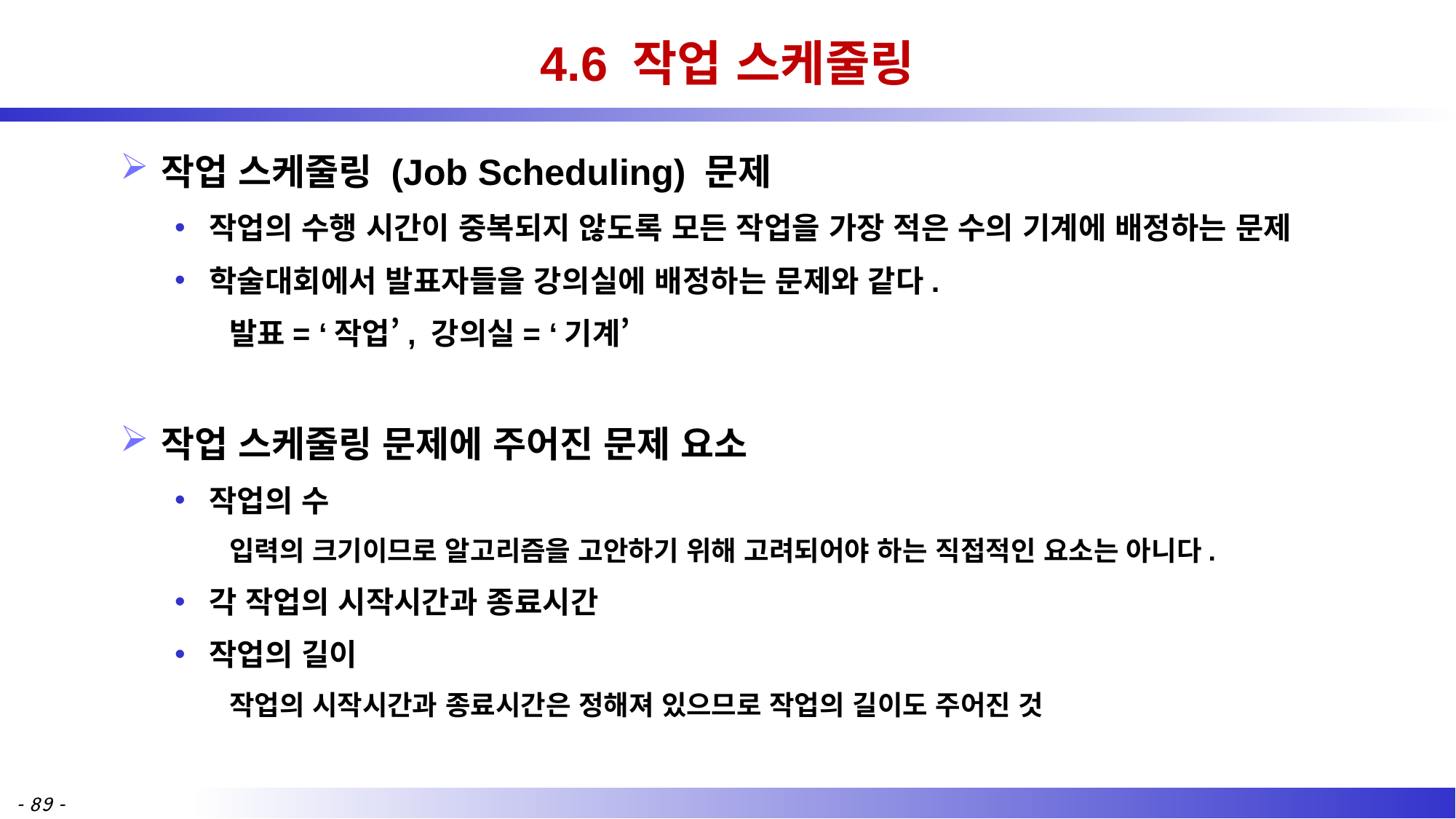

# 4.6 작업 스케줄링
작업 스케줄링 (Job Scheduling) 문제
작업의 수행 시간이 중복되지 않도록 모든 작업을 가장 적은 수의 기계에 배정하는 문제
학술대회에서 발표자들을 강의실에 배정하는 문제와 같다.
발표= ‘작업’, 강의실= ‘기계’

작업 스케줄링 문제에 주어진 문제 요소
작업의 수
입력의 크기이므로 알고리즘을 고안하기 위해 고려되어야 하는 직접적인 요소는 아니다.
각 작업의 시작시간과 종료시간
작업의 길이
작업의 시작시간과 종료시간은 정해져 있으므로 작업의 길이도 주어진 것
- 89 -